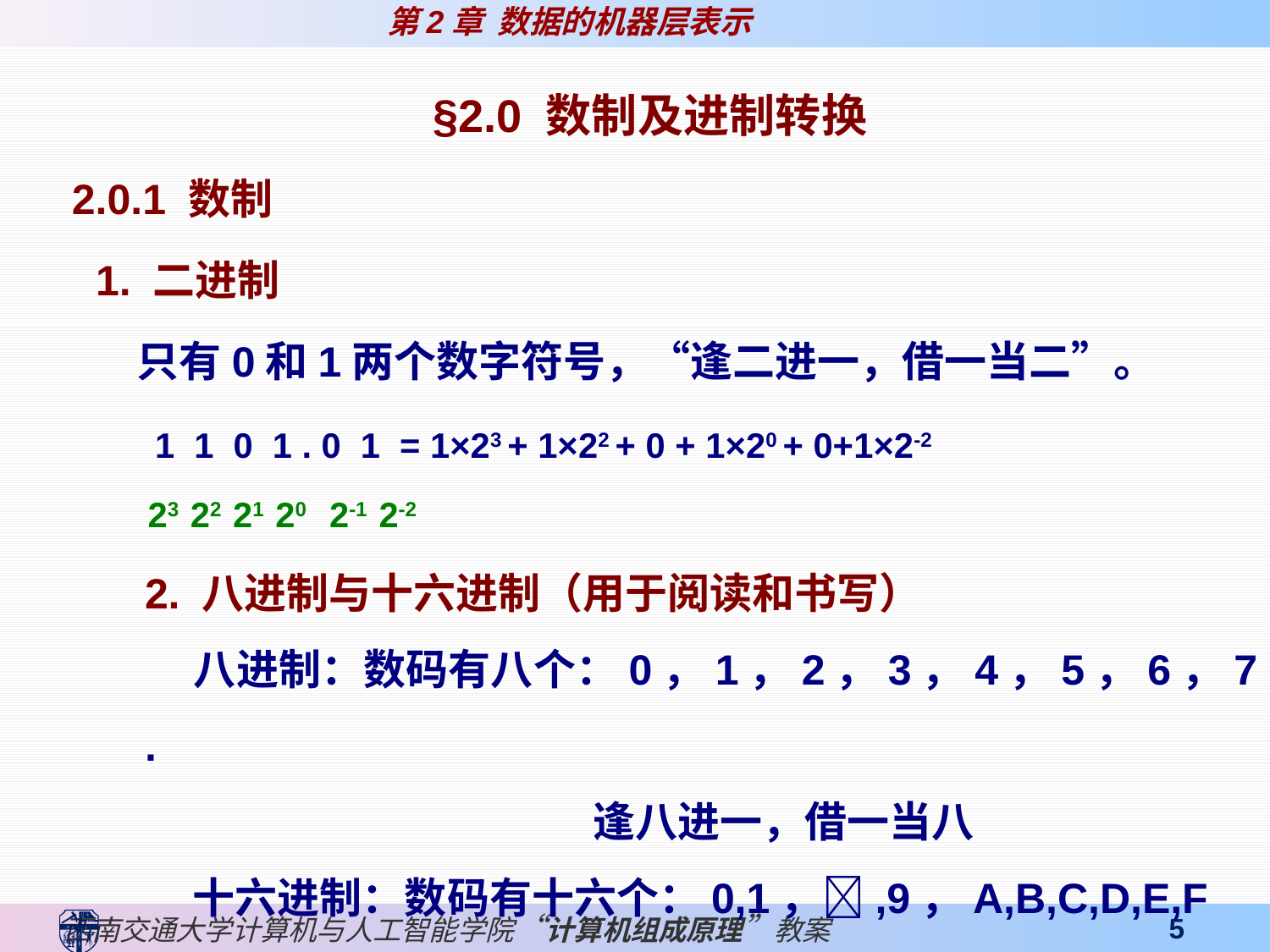

§2.0 数制及进制转换
 2.0.1 数制
   1. 二进制
       只有0和1两个数字符号，“逢二进一，借一当二”。
        1  1  0  1 . 0  1  = 1×23 + 1×22 + 0 + 1×20 + 0+1×2-2
         23  22  21  20    2-1  2-2
2. 八进制与十六进制（用于阅读和书写）
    八进制：数码有八个：0，1，2，3，4，5，6，7 .
 			      逢八进一，借一当八
    十六进制：数码有十六个：0,1，…,9，A,B,C,D,E,F